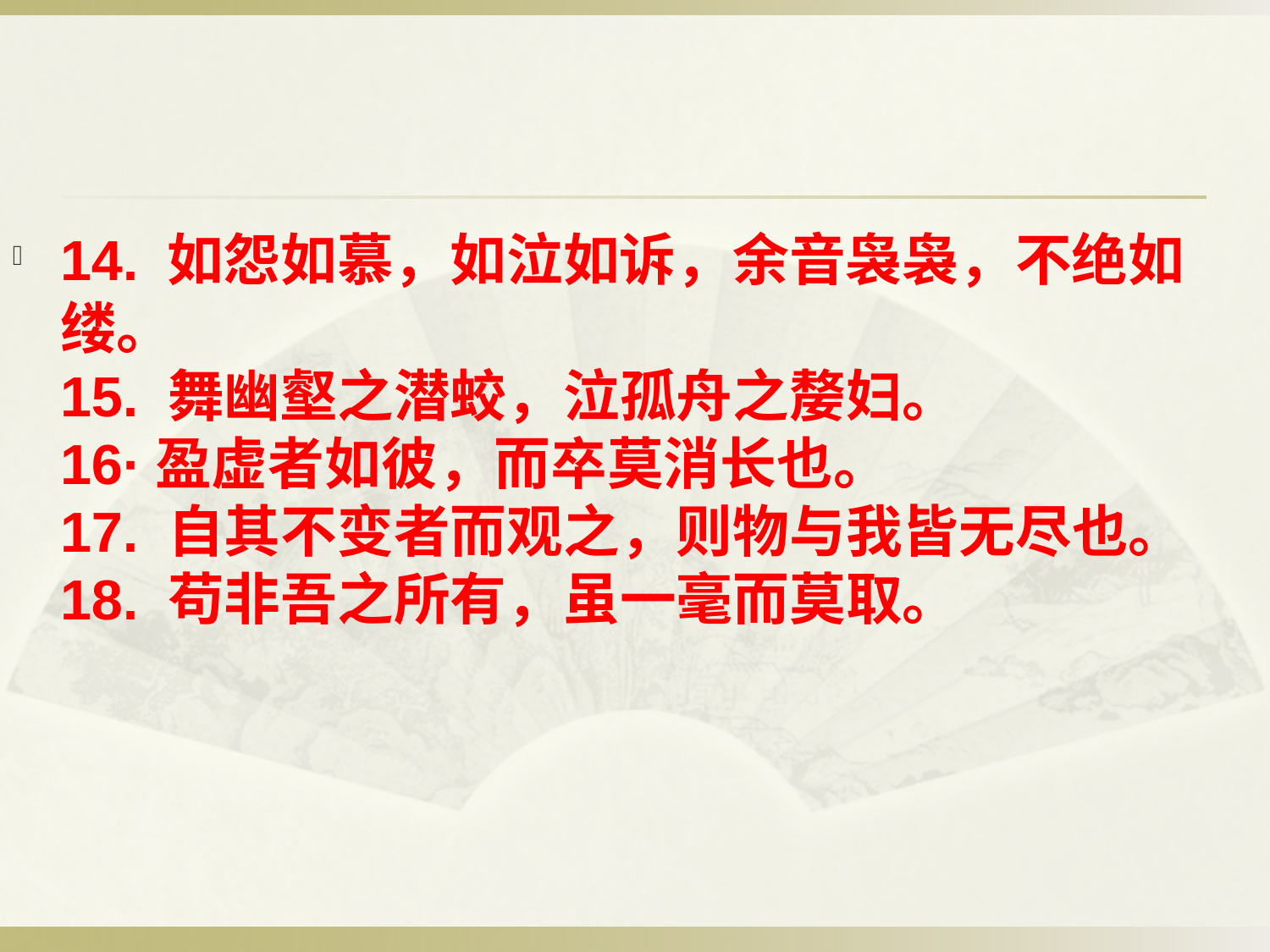

#
14. 如怨如慕，如泣如诉，余音袅袅，不绝如缕。
15. 舞幽壑之潜蛟，泣孤舟之嫠妇。
16·盈虚者如彼，而卒莫消长也。
17. 自其不变者而观之，则物与我皆无尽也。
18. 苟非吾之所有，虽一毫而莫取。